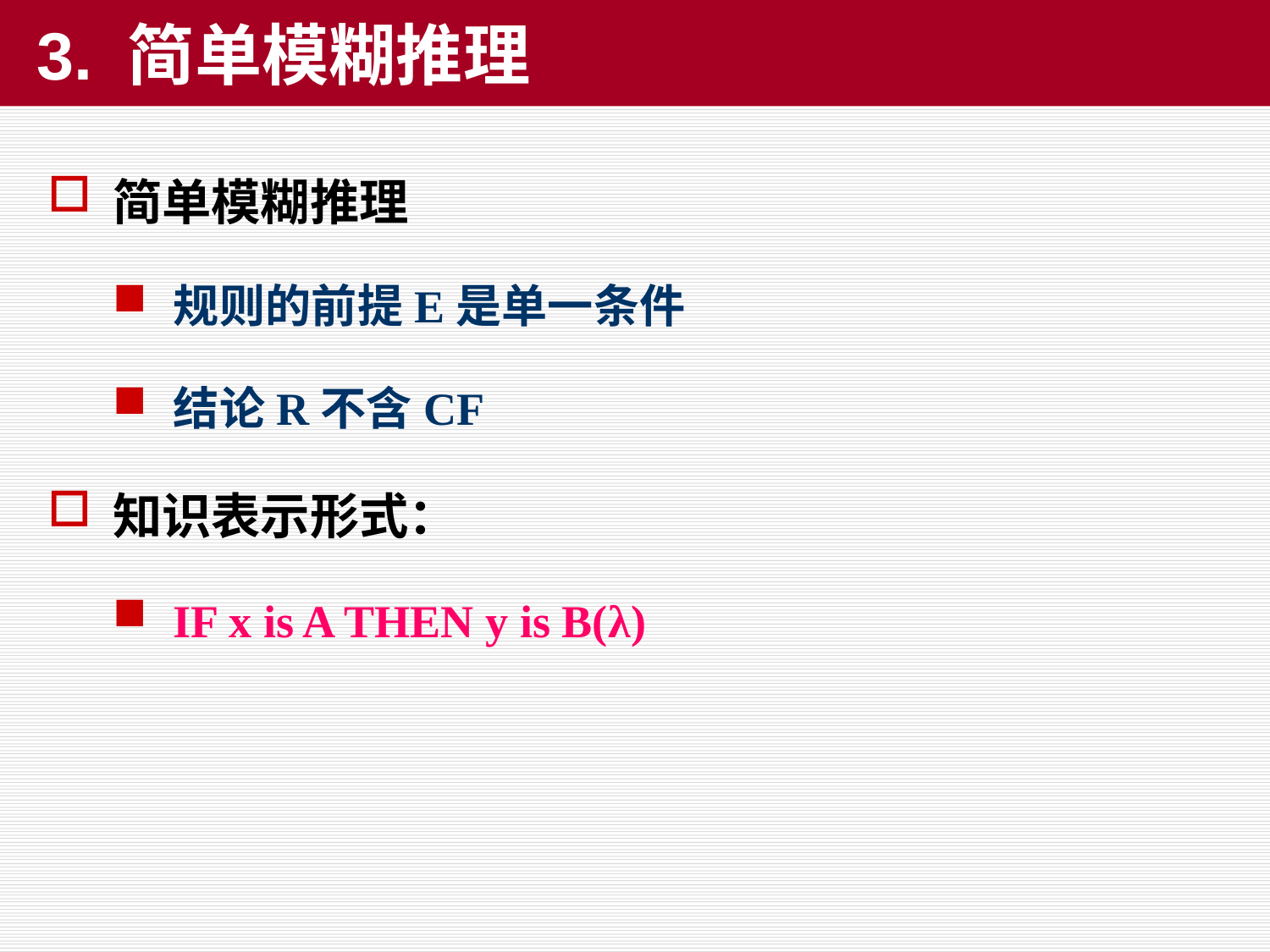

# 3. 简单模糊推理
简单模糊推理
规则的前提E是单一条件
结论R不含CF
知识表示形式：
IF x is A THEN y is B(λ)